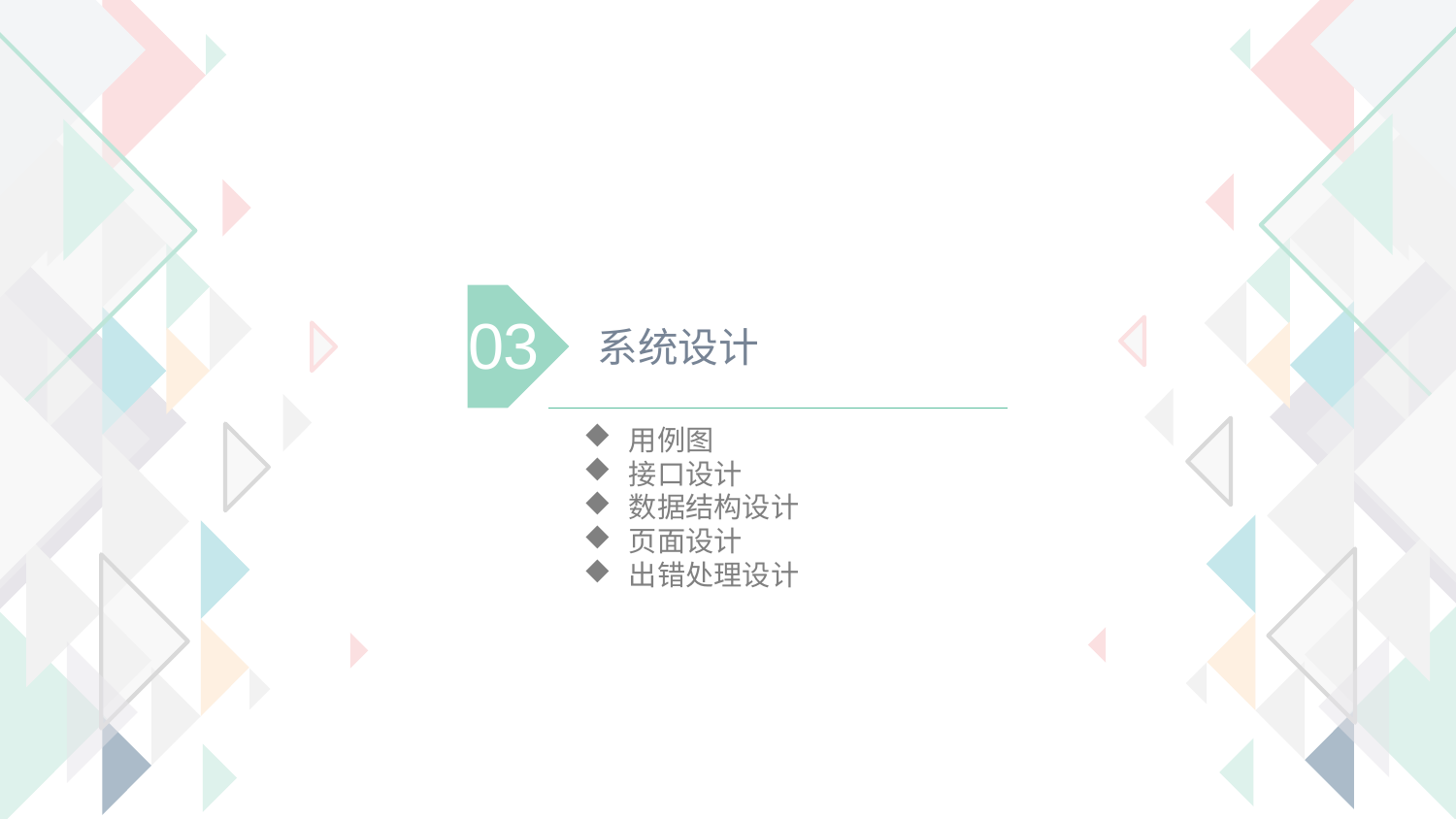

03
系统设计
用例图
接口设计
数据结构设计
页面设计
出错处理设计